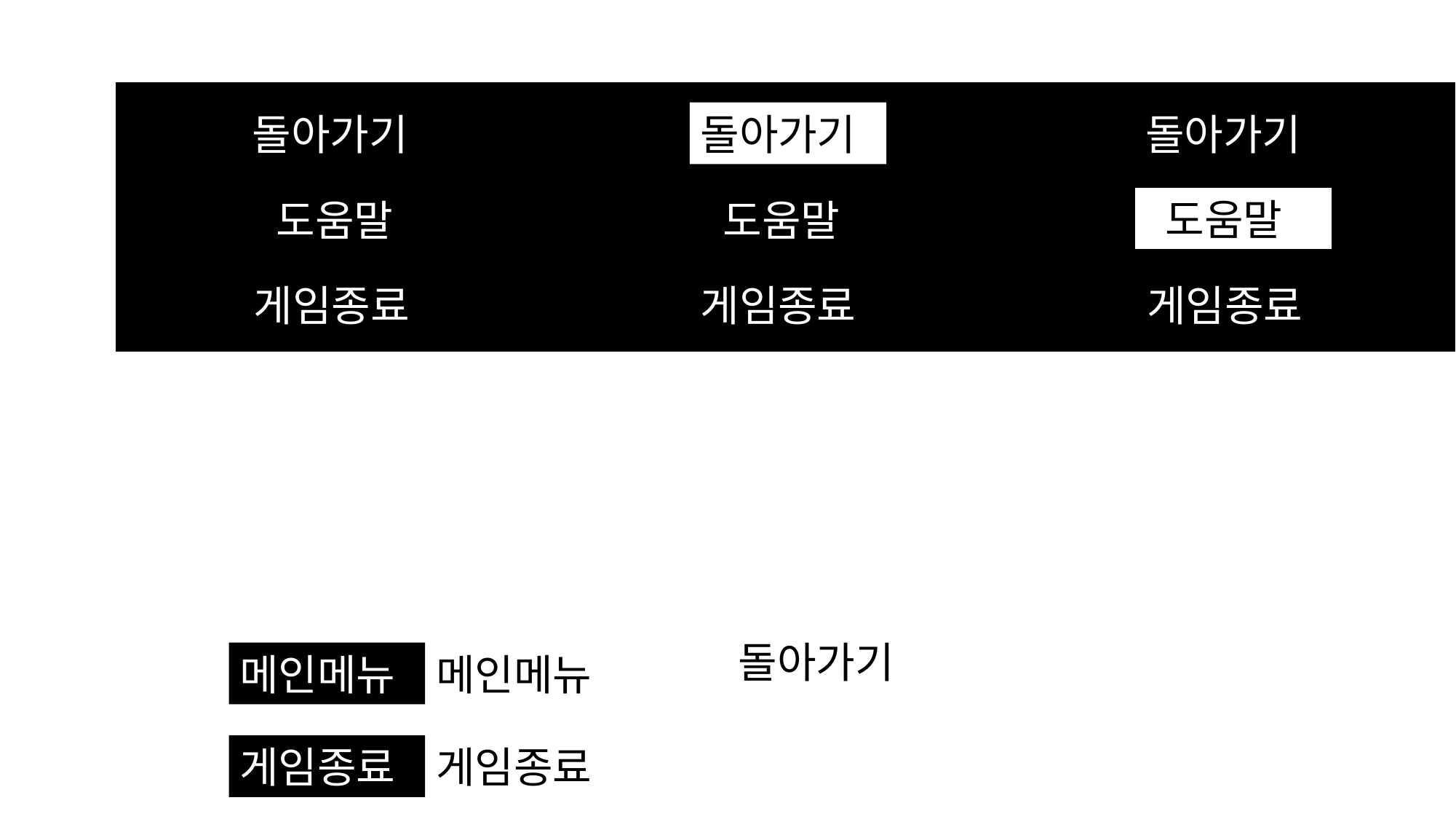

돌아가기
게임종료

돌아가기
게임종료

돌아가기
도움말
게임종료
돌아가기
도움말
게임종료
도움말
  도움말
돌아가기
도움말
게임종료
돌아가기
메인메뉴
메인메뉴
게임종료
게임종료